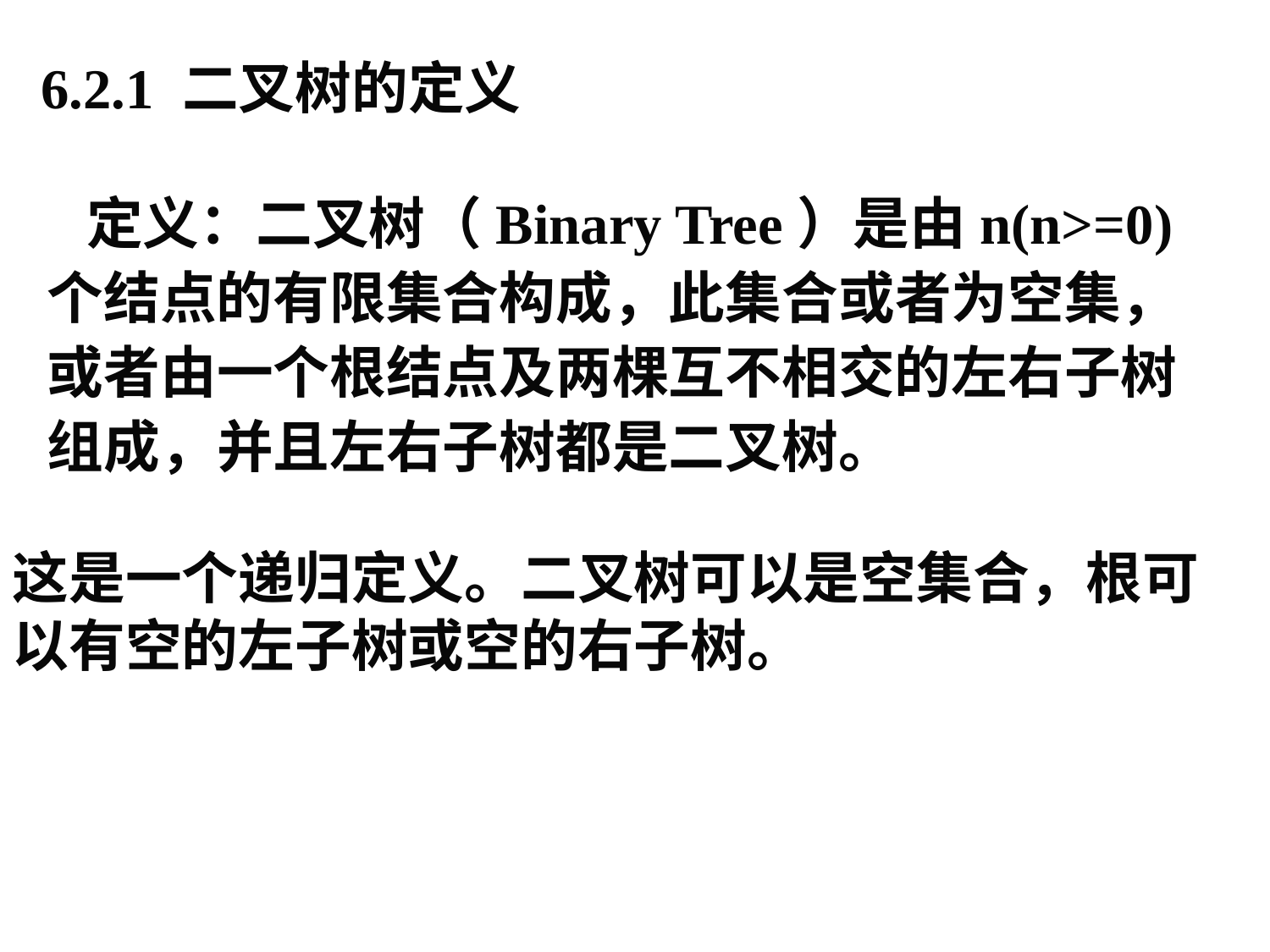

6.2.1 二叉树的定义
  定义：二叉树（Binary Tree）是由n(n>=0)个结点的有限集合构成，此集合或者为空集，或者由一个根结点及两棵互不相交的左右子树组成，并且左右子树都是二叉树。
这是一个递归定义。二叉树可以是空集合，根可以有空的左子树或空的右子树。